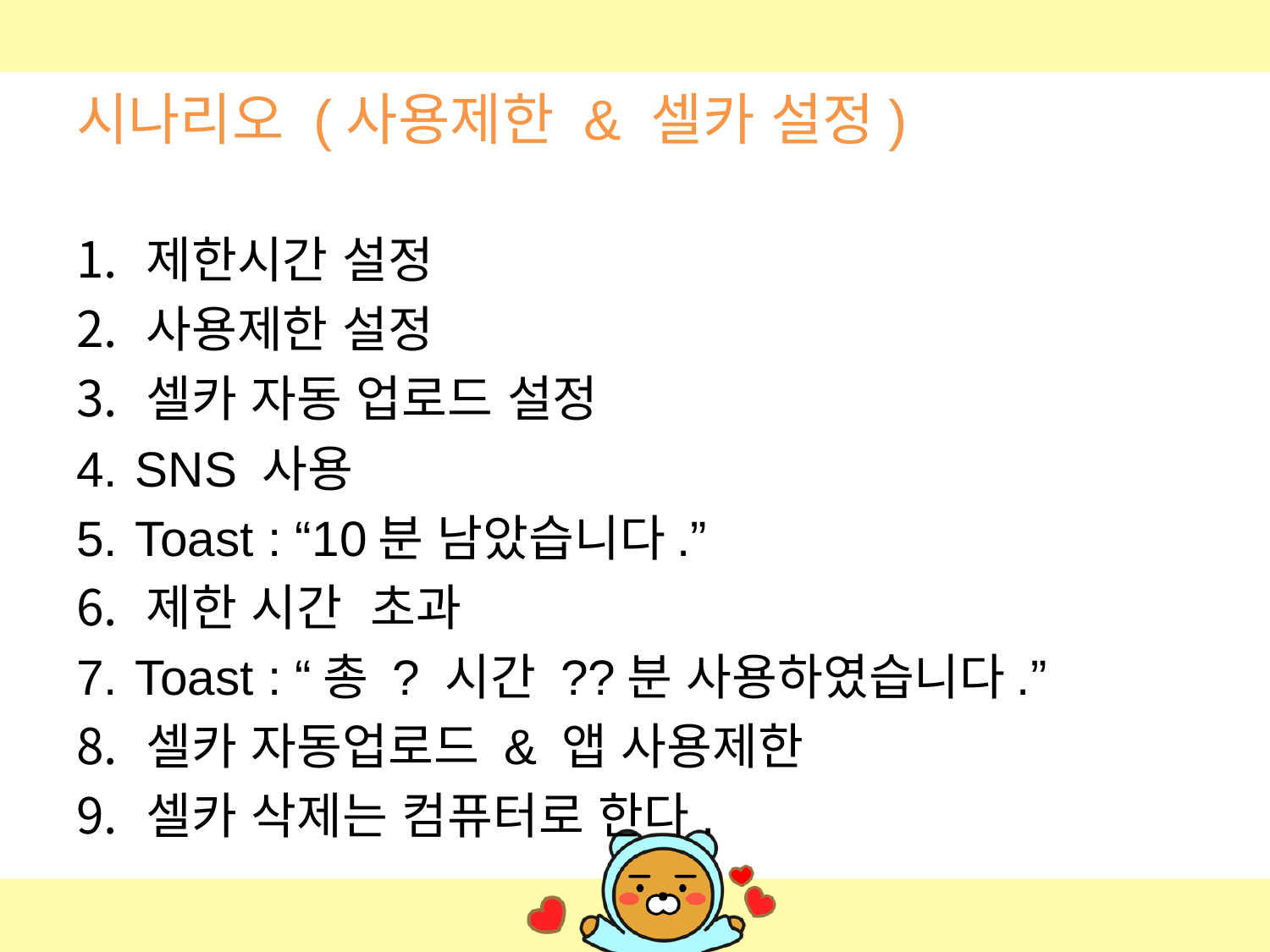

# 시나리오 (사용제한 & 셀카 설정)
 제한시간 설정
 사용제한 설정
 셀카 자동 업로드 설정
 SNS 사용
 Toast : “10분 남았습니다.”
 제한 시간  초과
 Toast : “총 ? 시간 ??분 사용하였습니다.”
 셀카 자동업로드 & 앱 사용제한
 셀카 삭제는 컴퓨터로 한다.